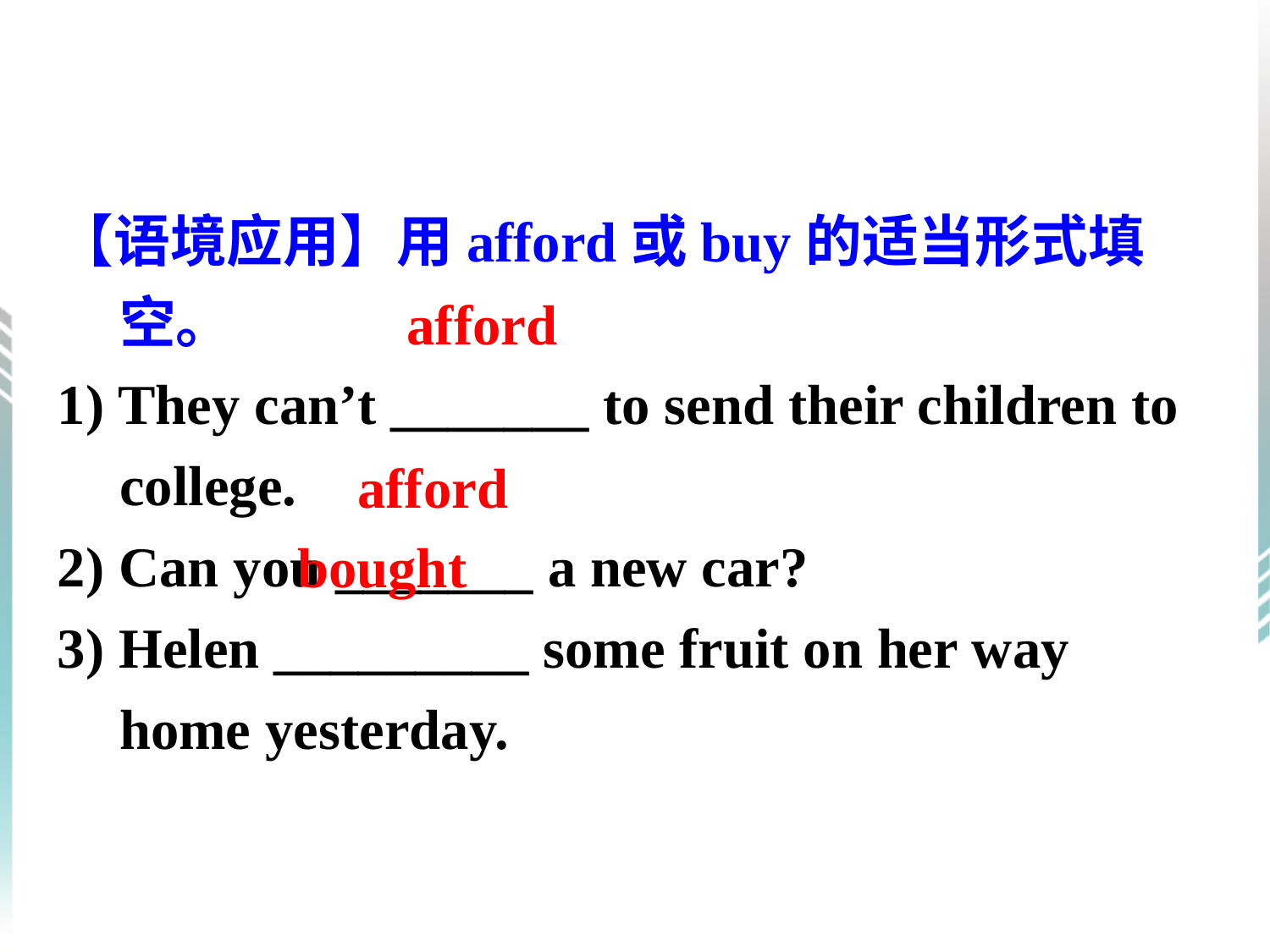

【语境应用】用afford或buy的适当形式填空。
1) They can’t _______ to send their children to college.
2) Can you _______ a new car?
3) Helen _________ some fruit on her way home yesterday.
afford
afford
bought